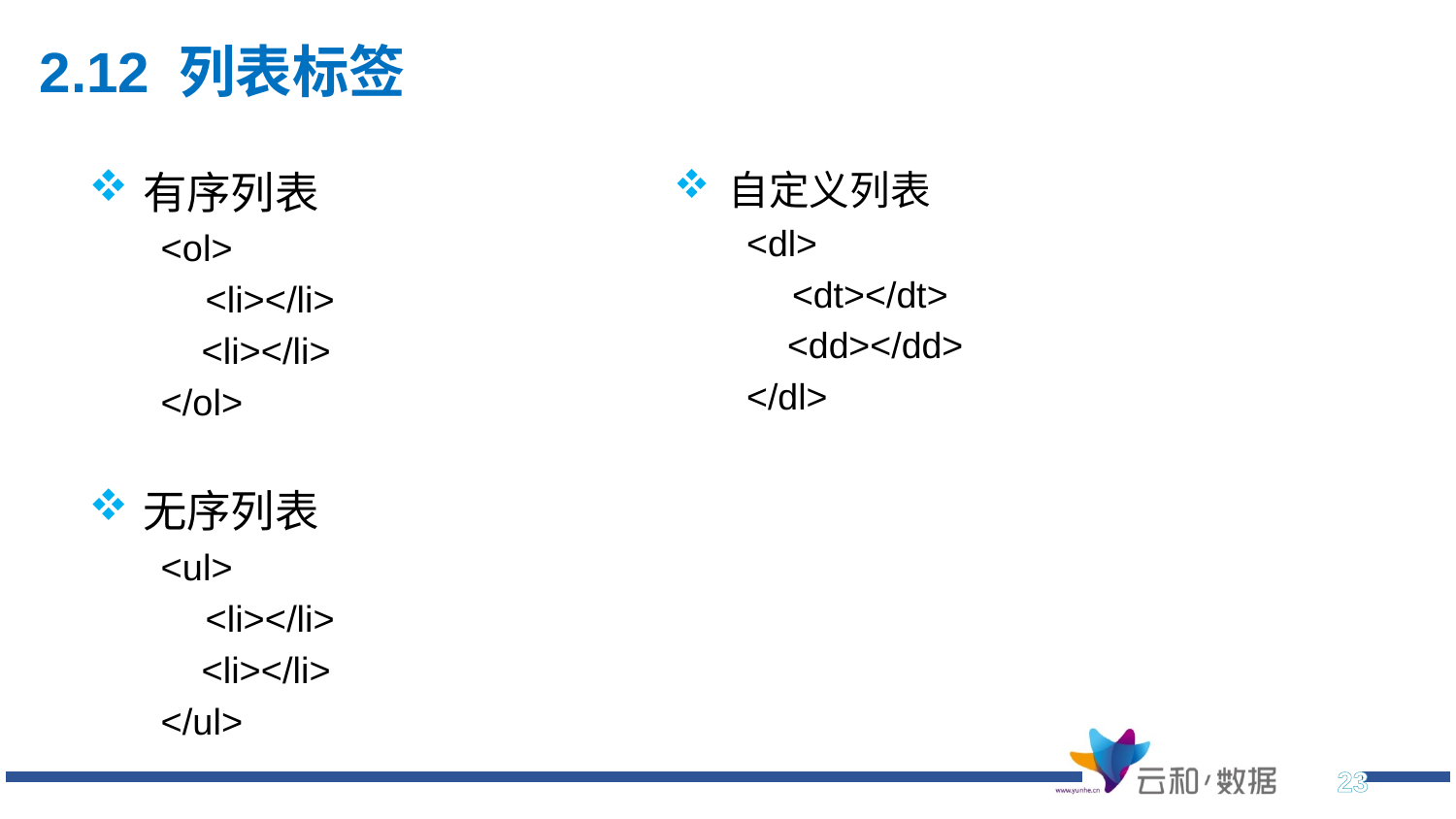

# 2.12 列表标签
有序列表
<ol>
	<li></li>
    <li></li>
</ol>

无序列表
<ul>
	<li></li>
    <li></li>
</ul>

自定义列表
<dl>
	<dt></dt>
    <dd></dd>
</dl>

23